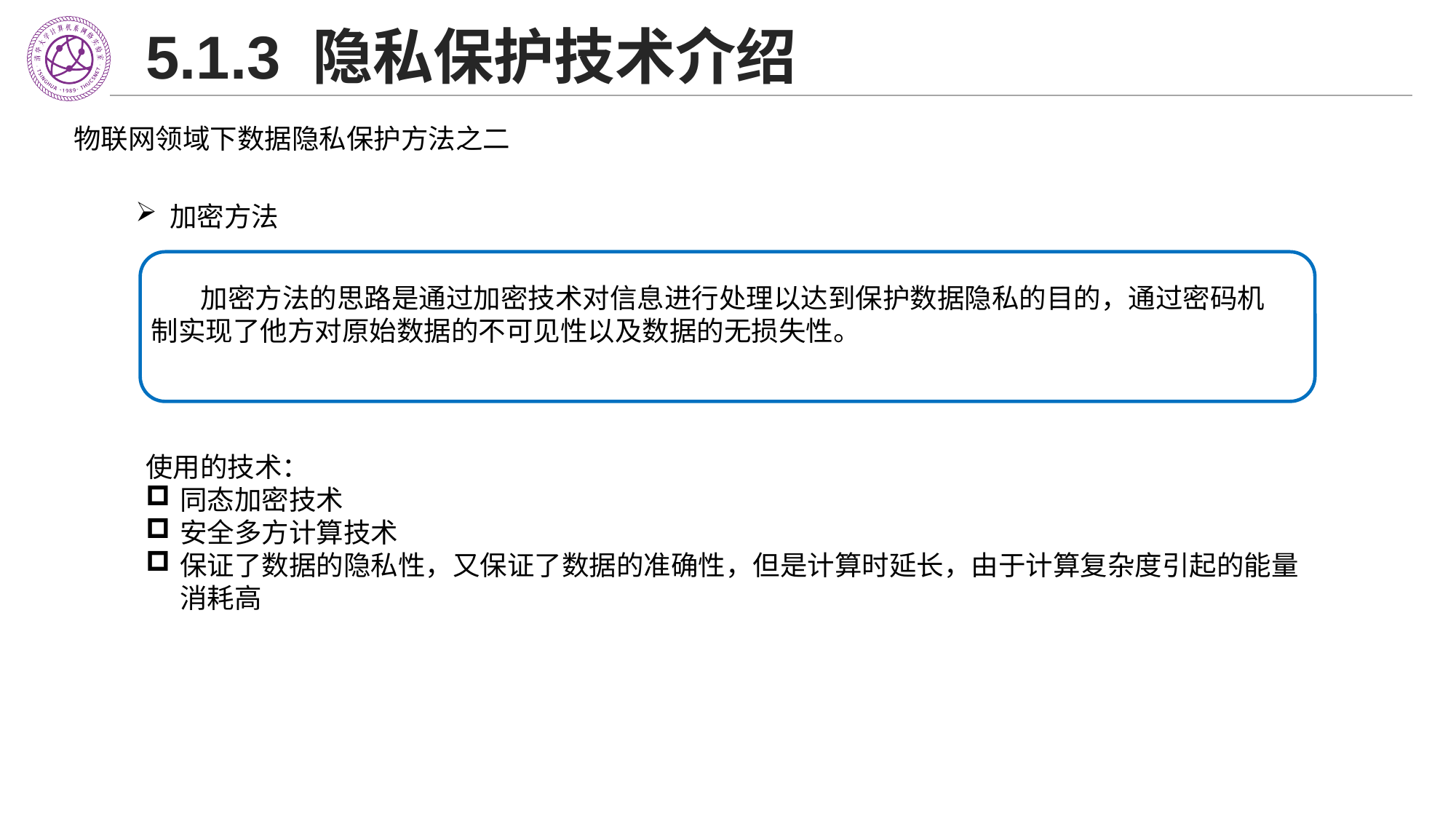

# 5.1.3 隐私保护技术介绍
物联网领域下数据隐私保护方法之二
加密方法

       加密方法的思路是通过加密技术对信息进行处理以达到保护数据隐私的目的，通过密码机制实现了他方对原始数据的不可见性以及数据的无损失性。
使用的技术：
同态加密技术
安全多方计算技术
保证了数据的隐私性，又保证了数据的准确性，但是计算时延长，由于计算复杂度引起的能量消耗高